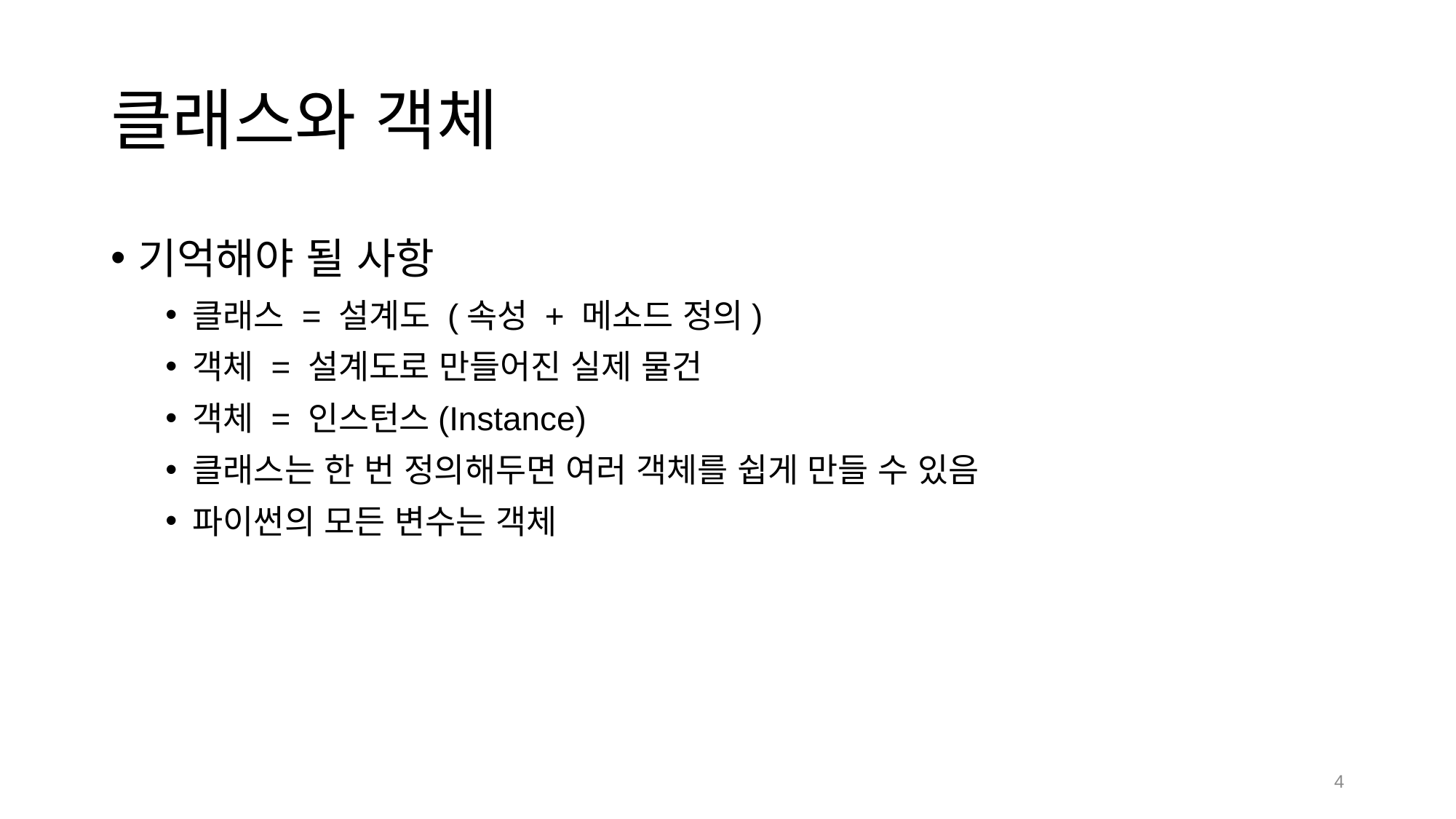

# 클래스와 객체
기억해야 될 사항
클래스 = 설계도 (속성 + 메소드 정의)
객체 = 설계도로 만들어진 실제 물건
객체 = 인스턴스(Instance)
클래스는 한 번 정의해두면 여러 객체를 쉽게 만들 수 있음
파이썬의 모든 변수는 객체
4